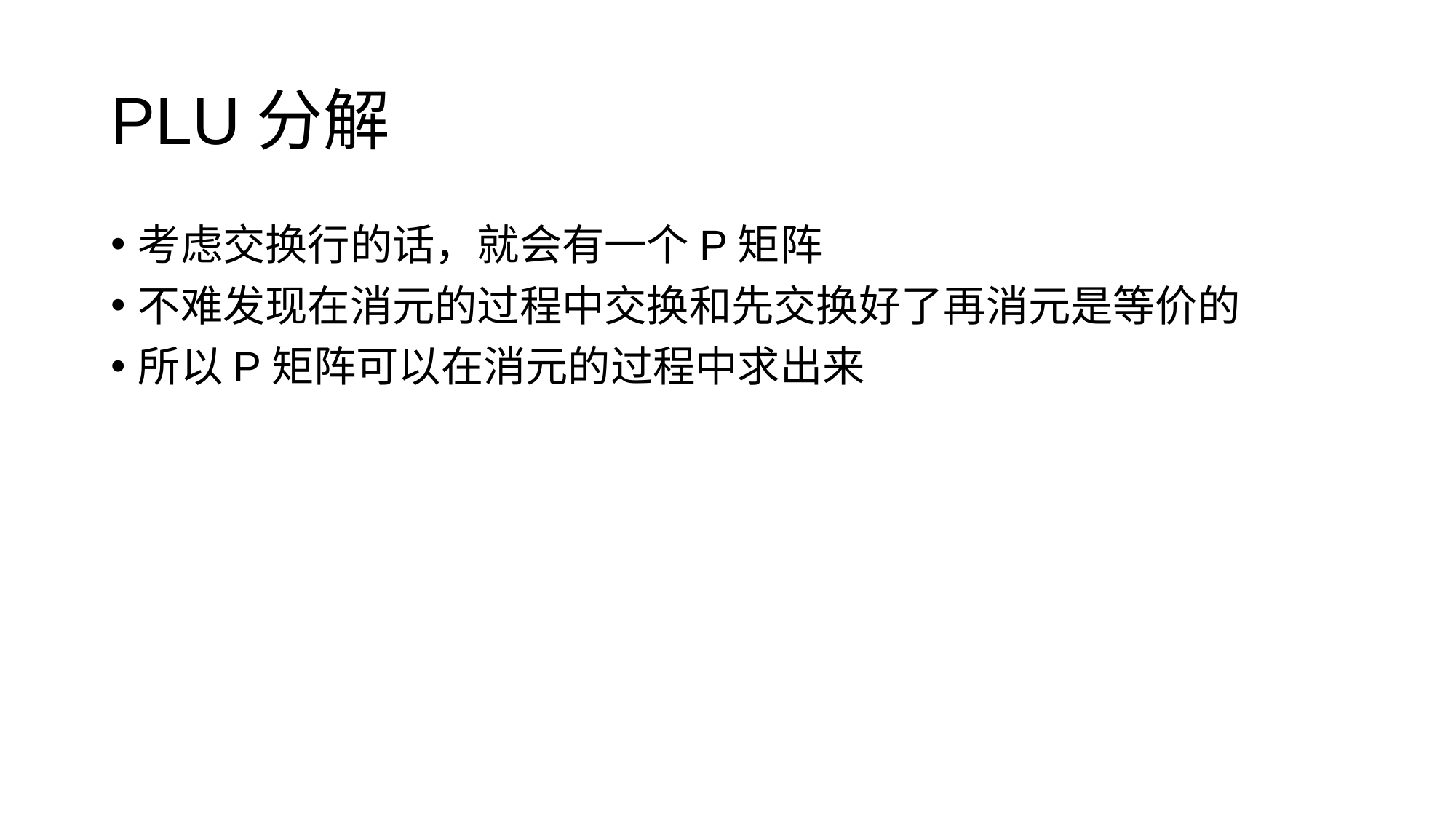

# PLU分解
考虑交换行的话，就会有一个P矩阵
不难发现在消元的过程中交换和先交换好了再消元是等价的
所以P矩阵可以在消元的过程中求出来